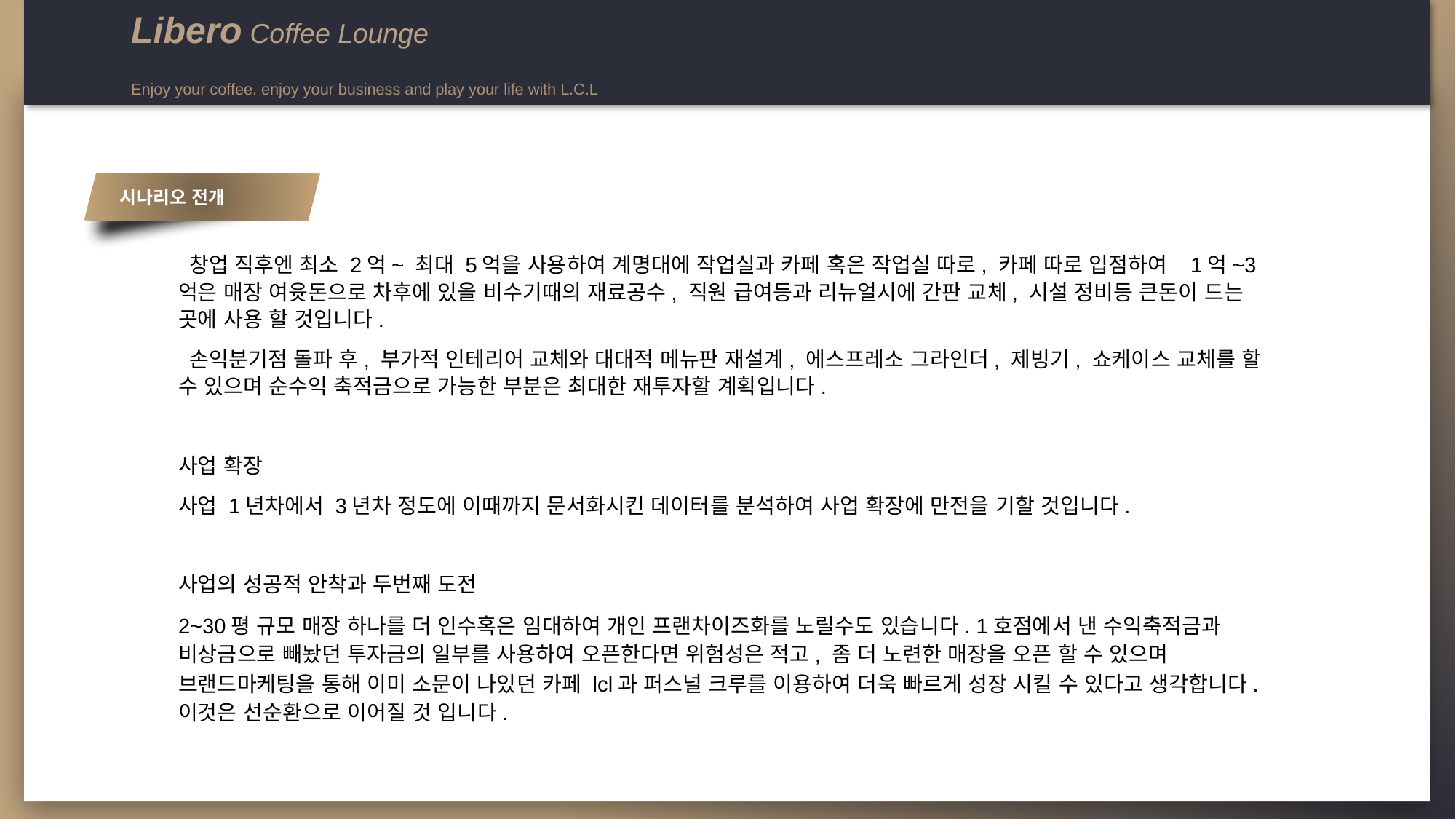

Libero Coffee Lounge
Enjoy your coffee. enjoy your business and play your life with L.C.L

시나리오 전개

 창업 직후엔 최소 2억~ 최대 5억을 사용하여 계명대에 작업실과 카페 혹은 작업실 따로, 카페 따로 입점하여   1억~3억은 매장 여윳돈으로 차후에 있을 비수기때의 재료공수, 직원 급여등과 리뉴얼시에 간판 교체, 시설 정비등 큰돈이 드는 곳에 사용 할 것입니다.
 손익분기점 돌파 후, 부가적 인테리어 교체와 대대적 메뉴판 재설계, 에스프레소 그라인더, 제빙기, 쇼케이스 교체를 할 수 있으며 순수익 축적금으로 가능한 부분은 최대한 재투자할 계획입니다.

사업 확장
사업 1년차에서 3년차 정도에 이때까지 문서화시킨 데이터를 분석하여 사업 확장에 만전을 기할 것입니다.

사업의 성공적 안착과 두번째 도전
2~30평 규모 매장 하나를 더 인수혹은 임대하여 개인 프랜차이즈화를 노릴수도 있습니다. 1호점에서 낸 수익축적금과 비상금으로 빼놨던 투자금의 일부를 사용하여 오픈한다면 위험성은 적고, 좀 더 노련한 매장을 오픈 할 수 있으며 브랜드마케팅을 통해 이미 소문이 나있던 카페 lcl과 퍼스널 크루를 이용하여 더욱 빠르게 성장 시킬 수 있다고 생각합니다. 이것은 선순환으로 이어질 것 입니다.